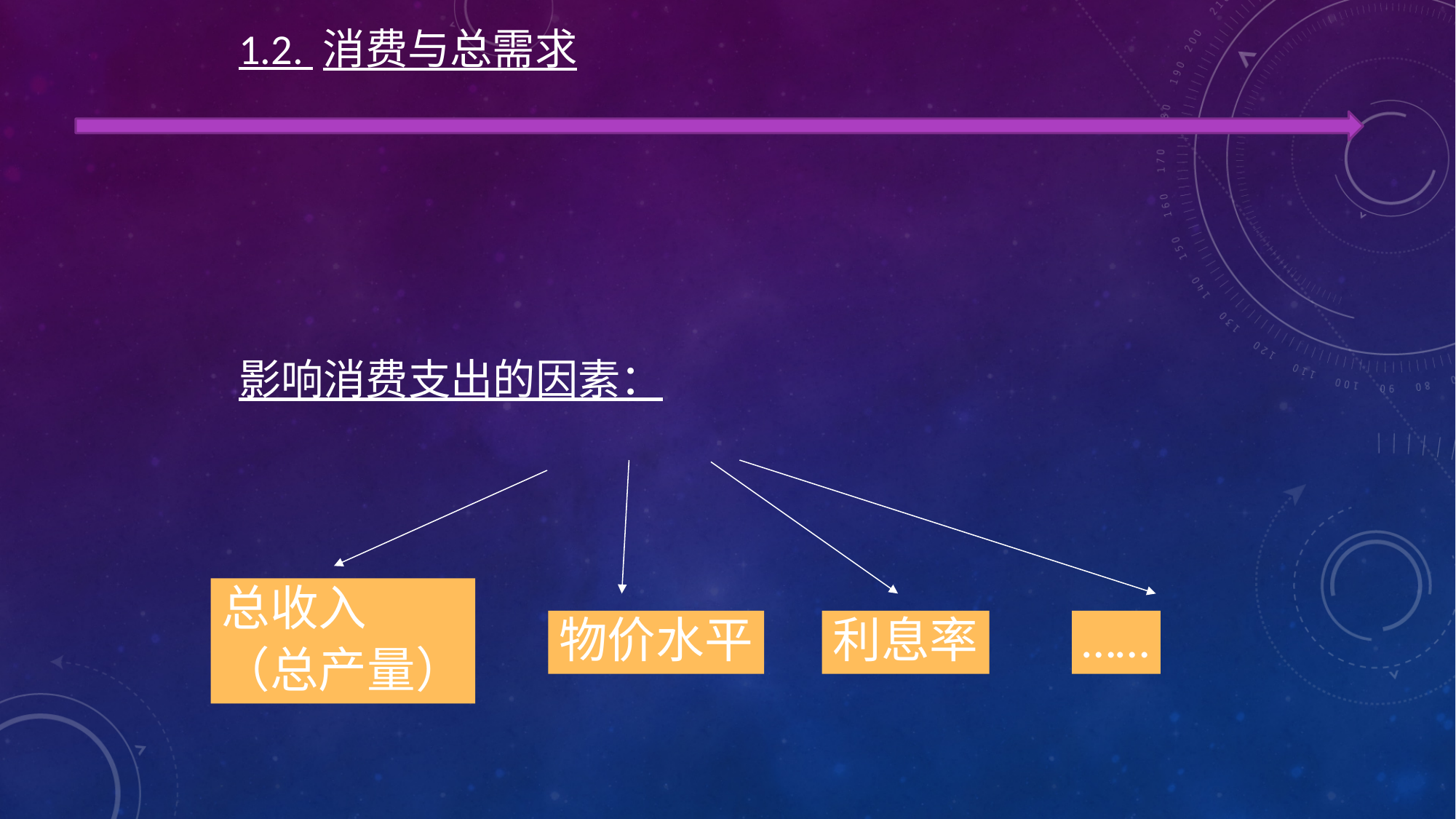

1.2. 消费与总需求

影响消费支出的因素：

总收入
（总产量）
物价水平
利息率
……